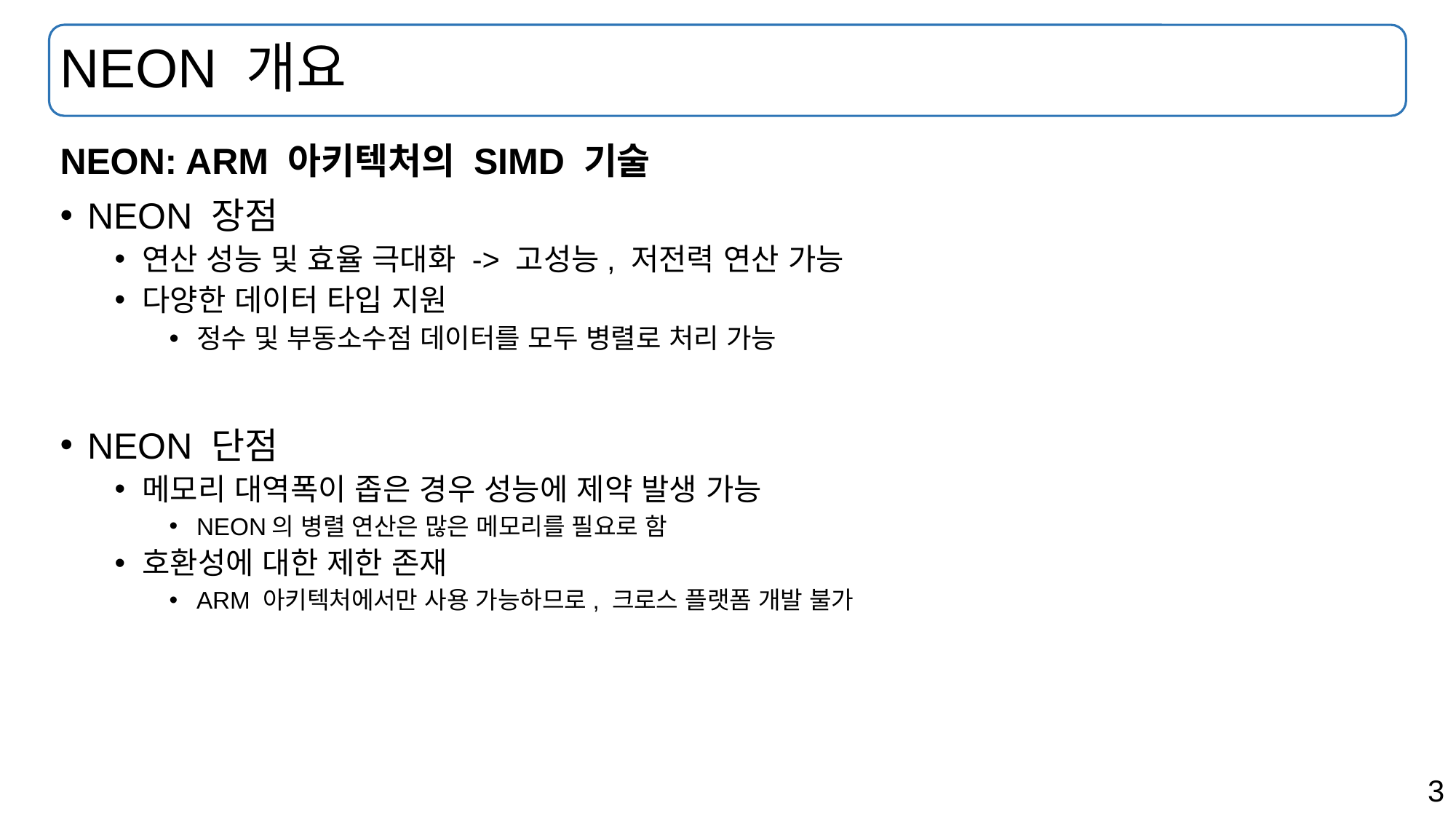

# NEON 개요
NEON: ARM 아키텍처의 SIMD 기술
NEON 장점
연산 성능 및 효율 극대화 -> 고성능, 저전력 연산 가능
다양한 데이터 타입 지원
정수 및 부동소수점 데이터를 모두 병렬로 처리 가능

NEON 단점
메모리 대역폭이 좁은 경우 성능에 제약 발생 가능
NEON의 병렬 연산은 많은 메모리를 필요로 함
호환성에 대한 제한 존재
ARM 아키텍처에서만 사용 가능하므로, 크로스 플랫폼 개발 불가